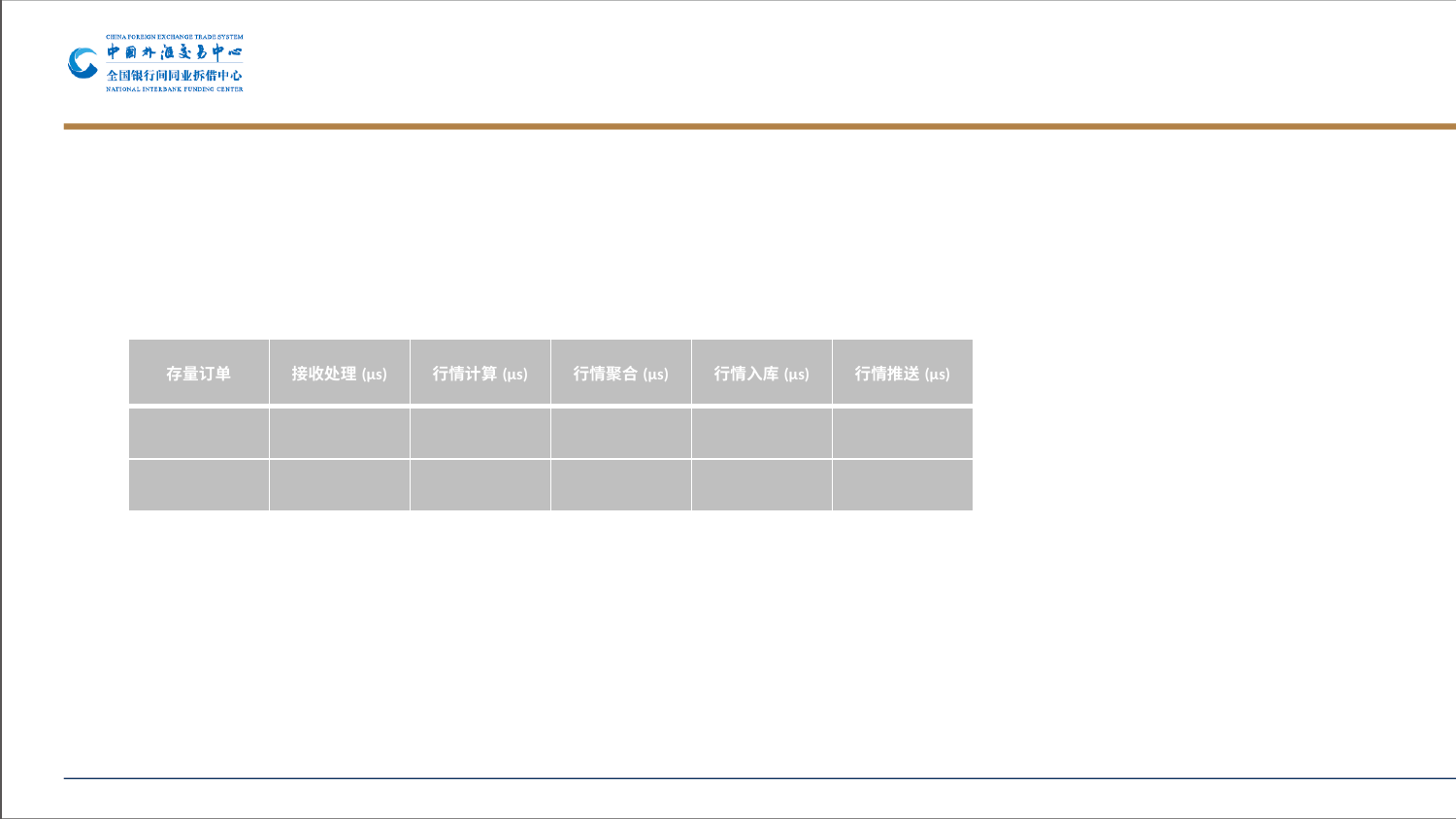

#
| 存量订单 | 接收处理(μs) | 行情计算(μs) | 行情聚合(μs) | 行情入库(μs) | 行情推送(μs) |
| --- | --- | --- | --- | --- | --- |
|  |  |  |  |  |  |
|  |  |  |  |  |  |